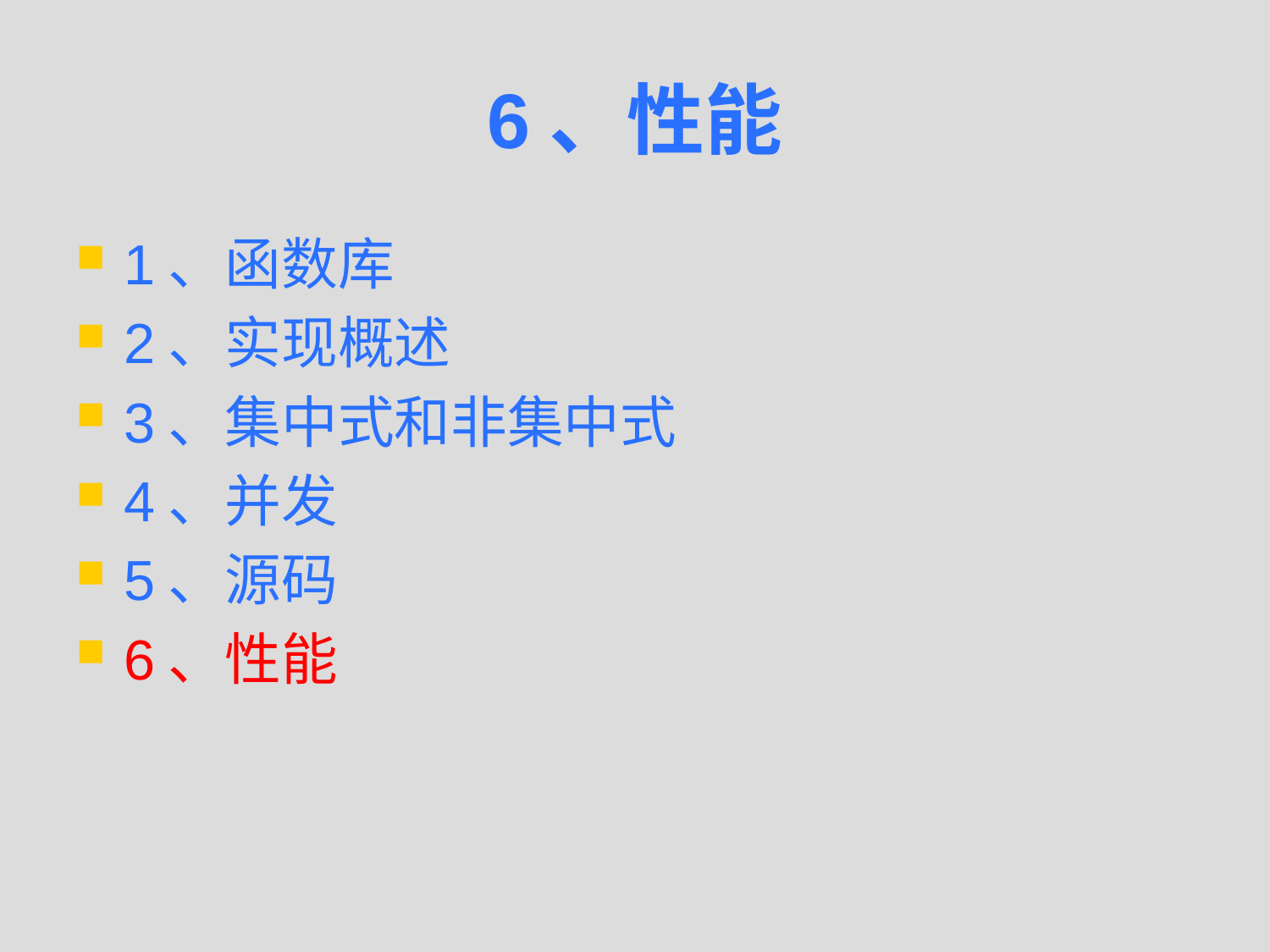

# 6、性能
1、函数库
2、实现概述
3、集中式和非集中式
4、并发
5、源码
6、性能